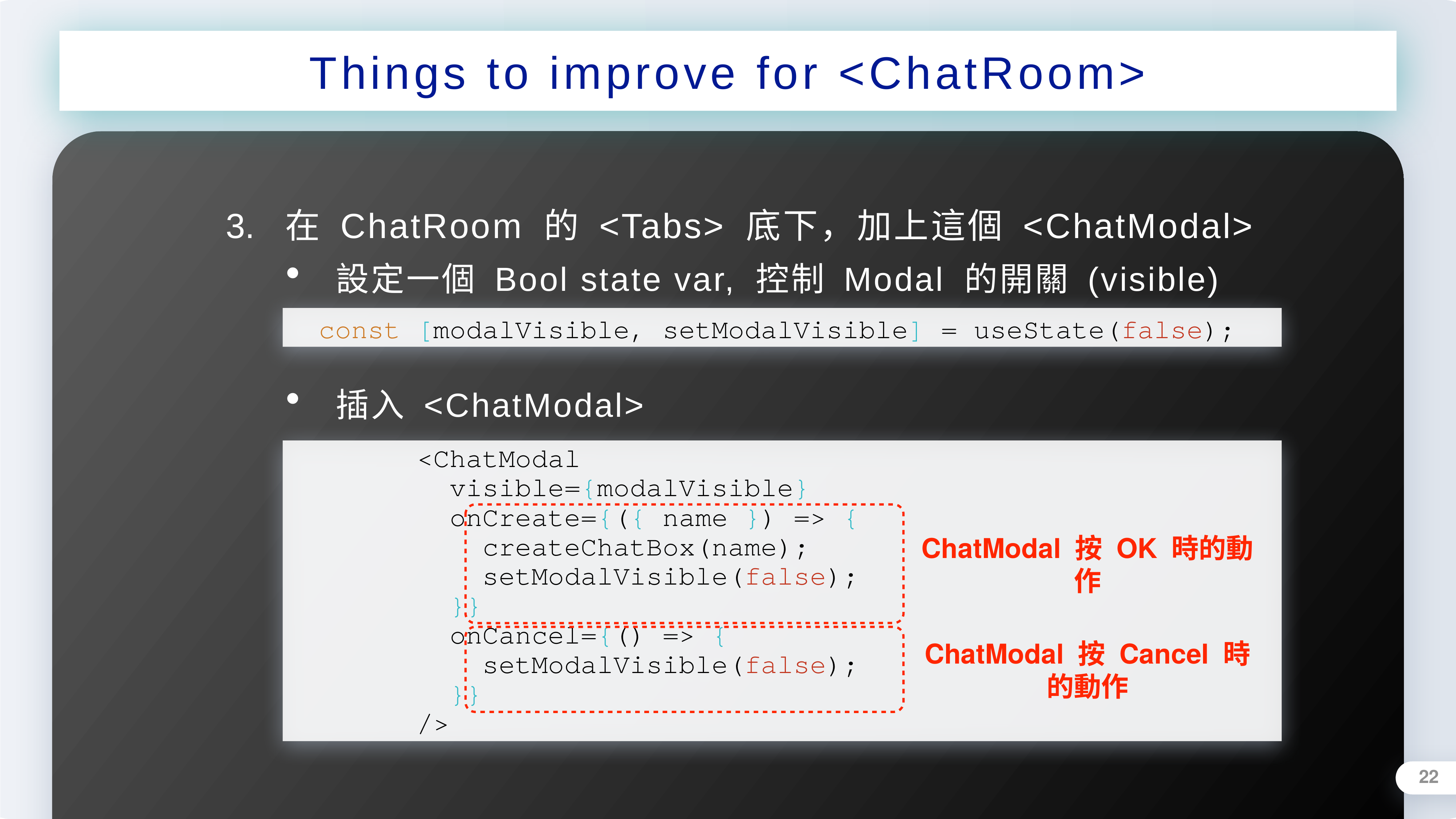

Things to improve for <ChatRoom>
在 ChatRoom 的 <Tabs> 底下，加上這個 <ChatModal>
設定一個 Bool state var, 控制 Modal 的開關 (visible)
  const [modalVisible, setModalVisible] = useState(false);
插入 <ChatModal>
        <ChatModal
          visible={modalVisible}
          onCreate={({ name }) => {
            createChatBox(name);
            setModalVisible(false);
          }}
          onCancel={() => {
            setModalVisible(false);
          }}
        />

ChatModal 按 OK 時的動作

ChatModal 按 Cancel 時的動作
22
在 signedIn 之後把 me 存到 savedMe